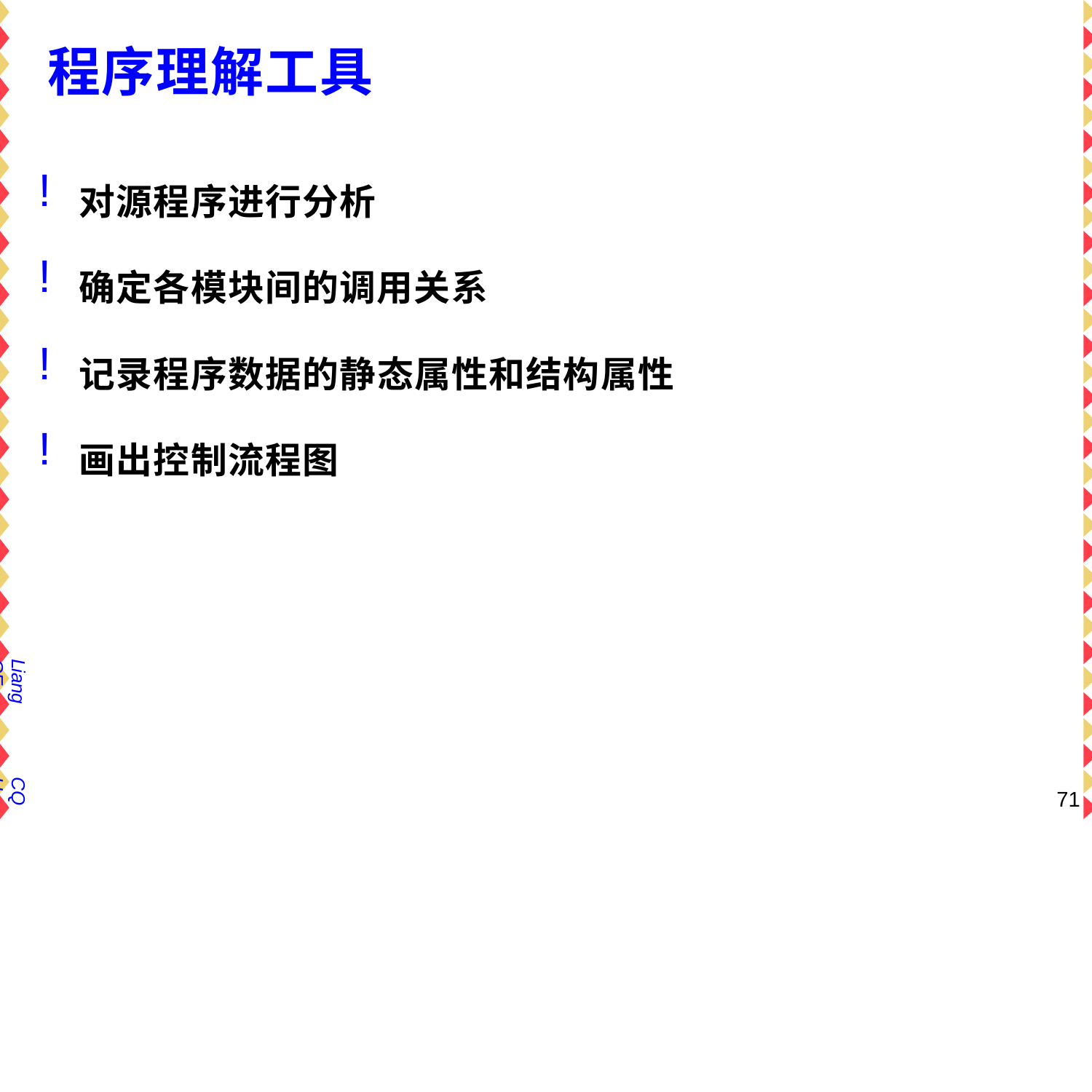

# 程序理解工具
对源程序进行分析
确定各模块间的调用关系
记录程序数据的静态属性和结构属性
画出控制流程图
Liang GE
CQU
71